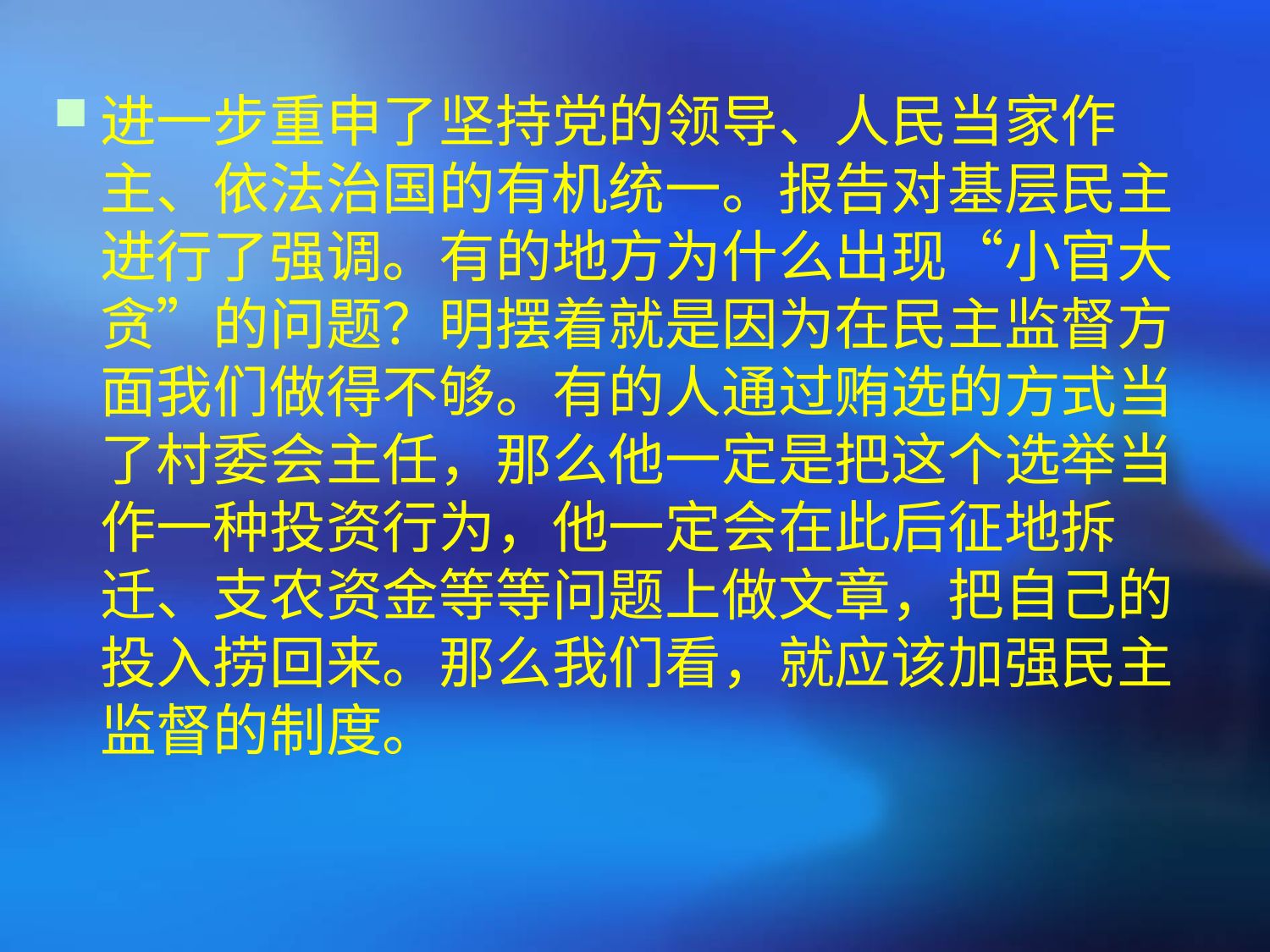

进一步重申了坚持党的领导、人民当家作主、依法治国的有机统一。报告对基层民主进行了强调。有的地方为什么出现“小官大贪”的问题？明摆着就是因为在民主监督方面我们做得不够。有的人通过贿选的方式当了村委会主任，那么他一定是把这个选举当作一种投资行为，他一定会在此后征地拆迁、支农资金等等问题上做文章，把自己的投入捞回来。那么我们看，就应该加强民主监督的制度。